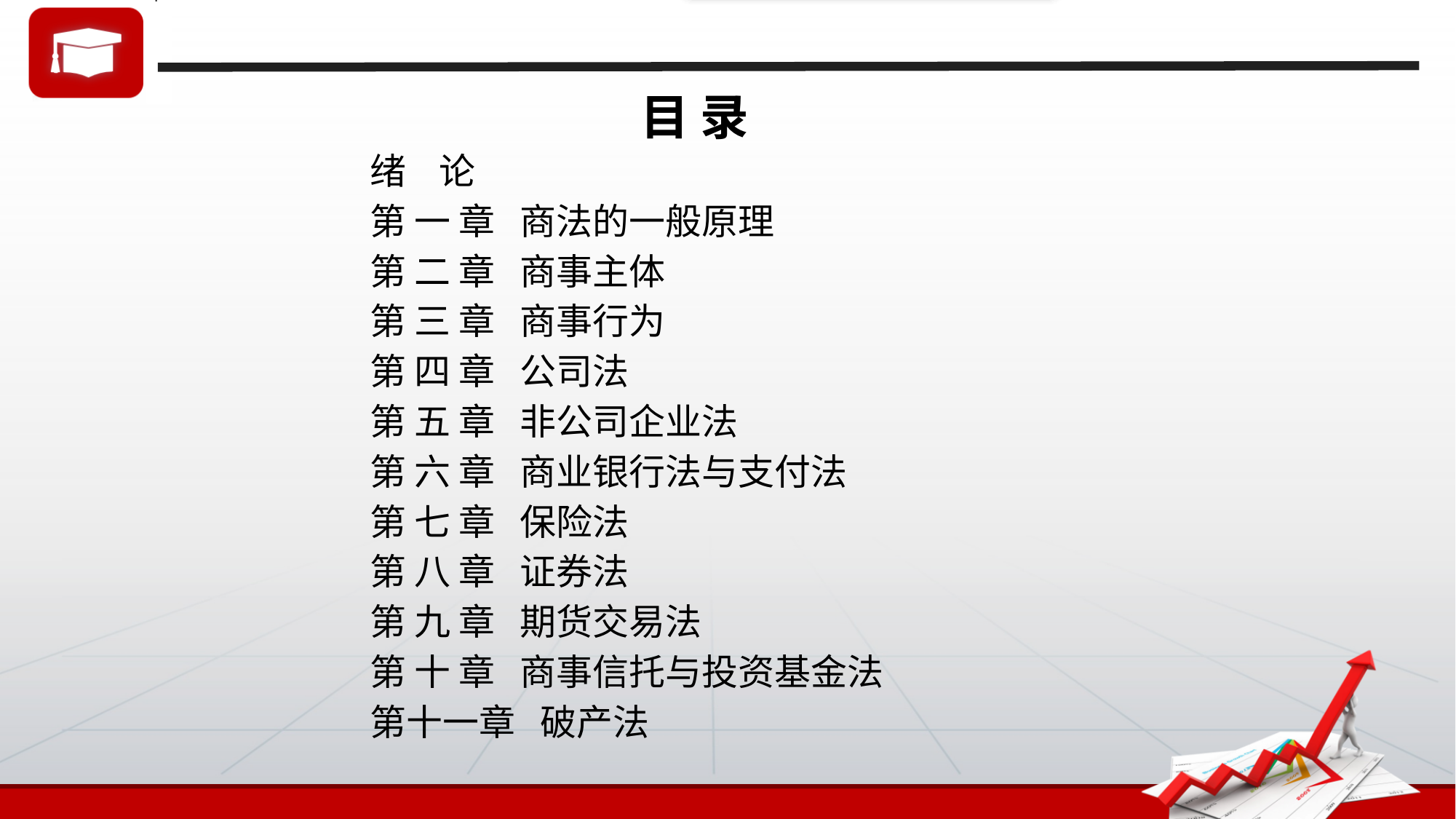

# 目 录
绪    论
第 一 章   商法的一般原理
第 二 章   商事主体
第 三 章   商事行为
第 四 章   公司法
第 五 章   非公司企业法
第 六 章   商业银行法与支付法
第 七 章   保险法
第 八 章   证券法
第 九 章   期货交易法
第 十 章   商事信托与投资基金法
第十一章   破产法